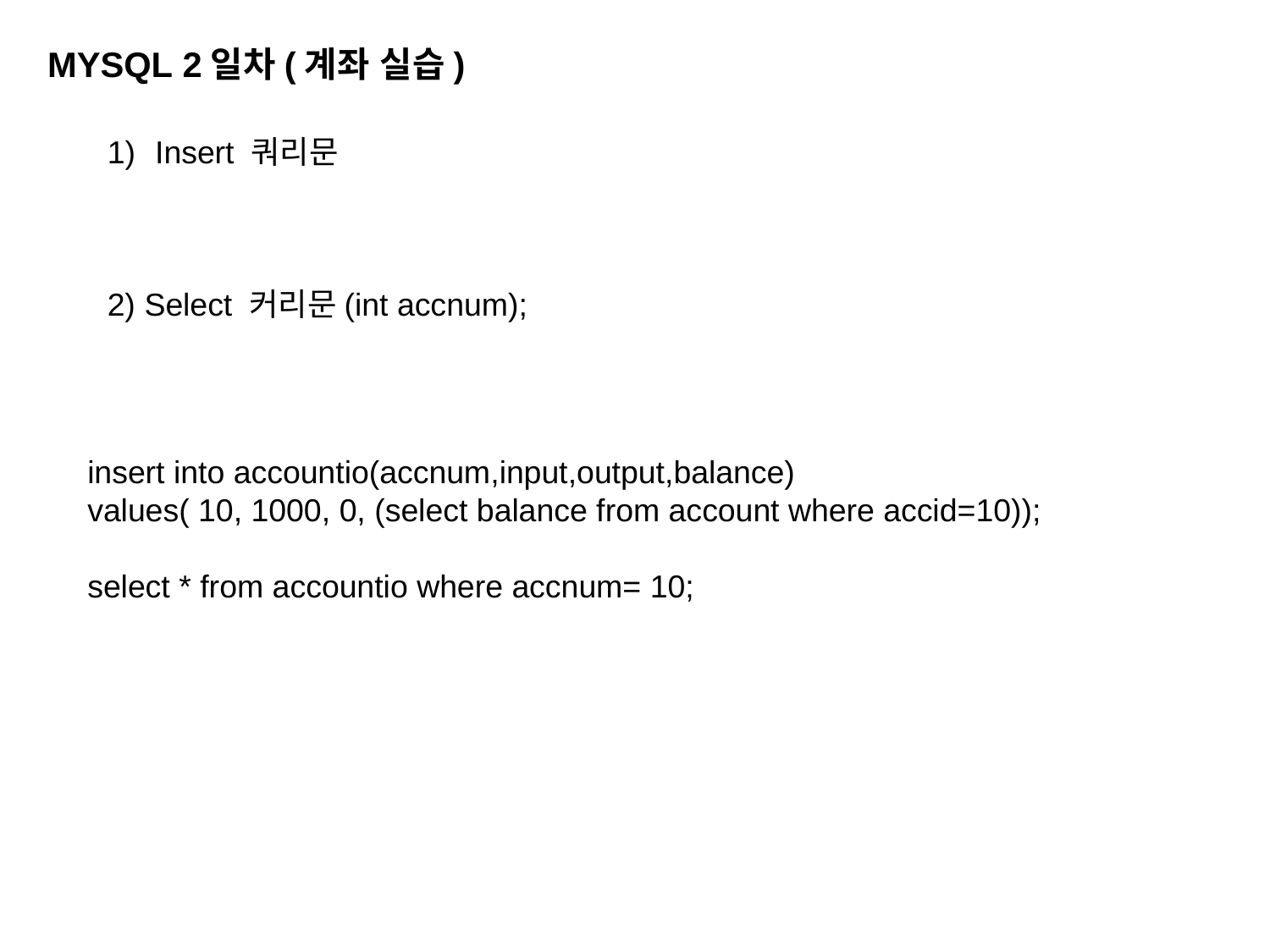

MYSQL 2일차(계좌 실습)
Insert 쿼리문

2) Select 커리문(int accnum);

insert into accountio(accnum,input,output,balance)
values( 10, 1000, 0, (select balance from account where accid=10));

select * from accountio where accnum= 10;